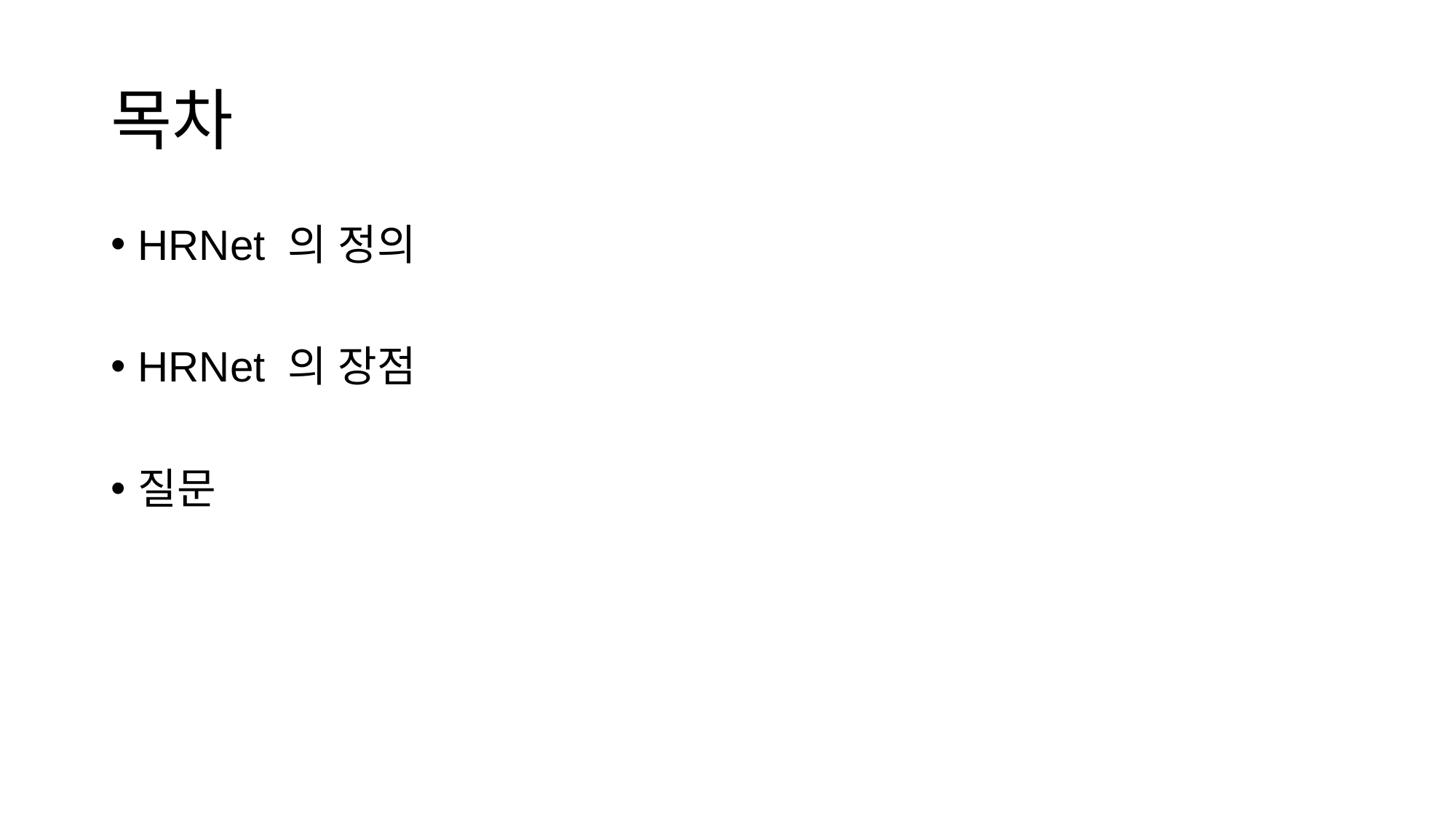

# 목차
HRNet 의 정의

HRNet 의 장점

질문